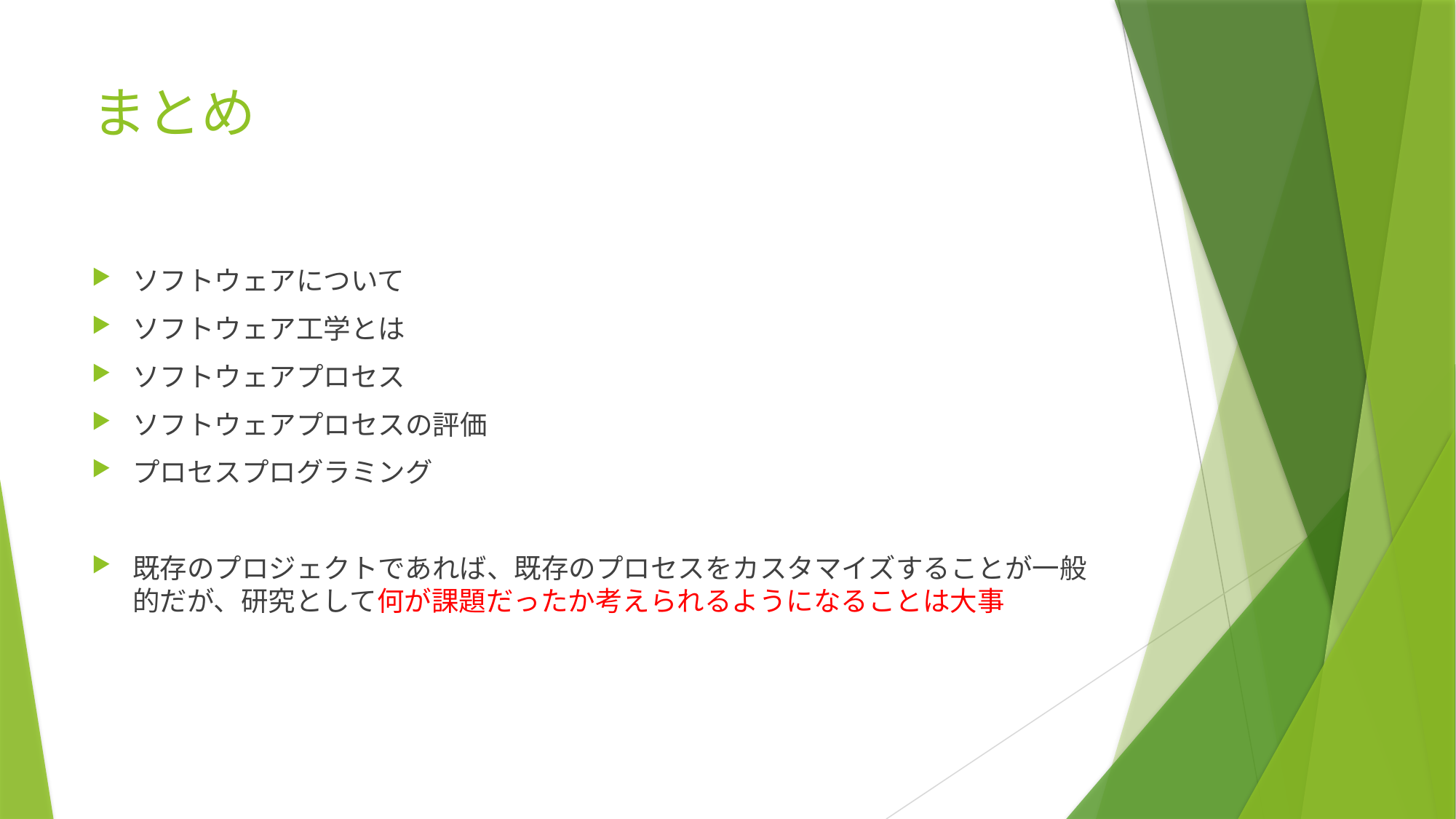

# まとめ
ソフトウェアについて
ソフトウェア工学とは
ソフトウェアプロセス
ソフトウェアプロセスの評価
プロセスプログラミング

既存のプロジェクトであれば、既存のプロセスをカスタマイズすることが一般的だが、研究として何が課題だったか考えられるようになることは大事